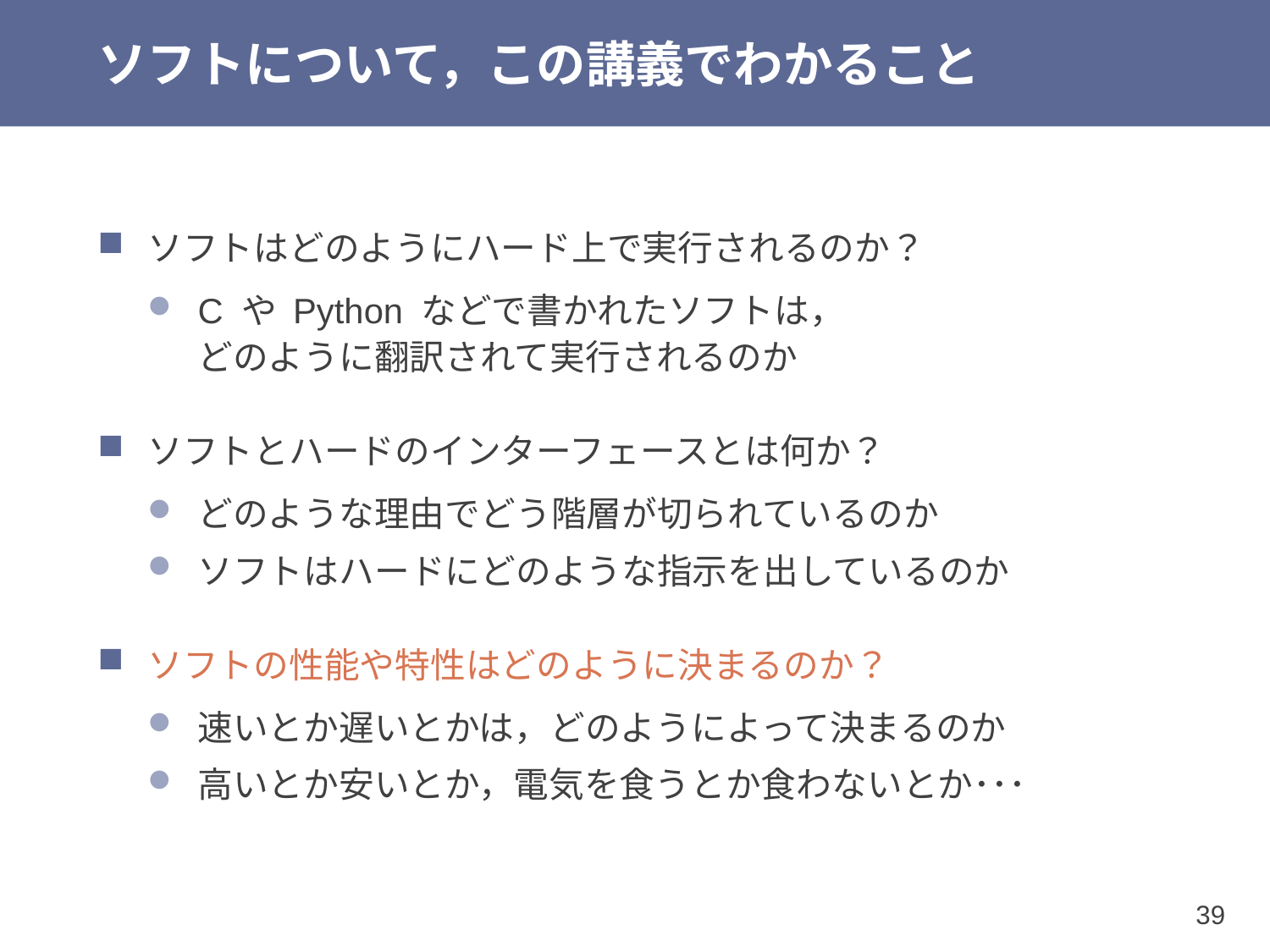

# ソフトについて，この講義でわかること
ソフトはどのようにハード上で実行されるのか？
C や Python などで書かれたソフトは，
どのように翻訳されて実行されるのか
ソフトとハードのインターフェースとは何か？
どのような理由でどう階層が切られているのか
ソフトはハードにどのような指示を出しているのか
ソフトの性能や特性はどのように決まるのか？
速いとか遅いとかは，どのようによって決まるのか
高いとか安いとか，電気を食うとか食わないとか･･･